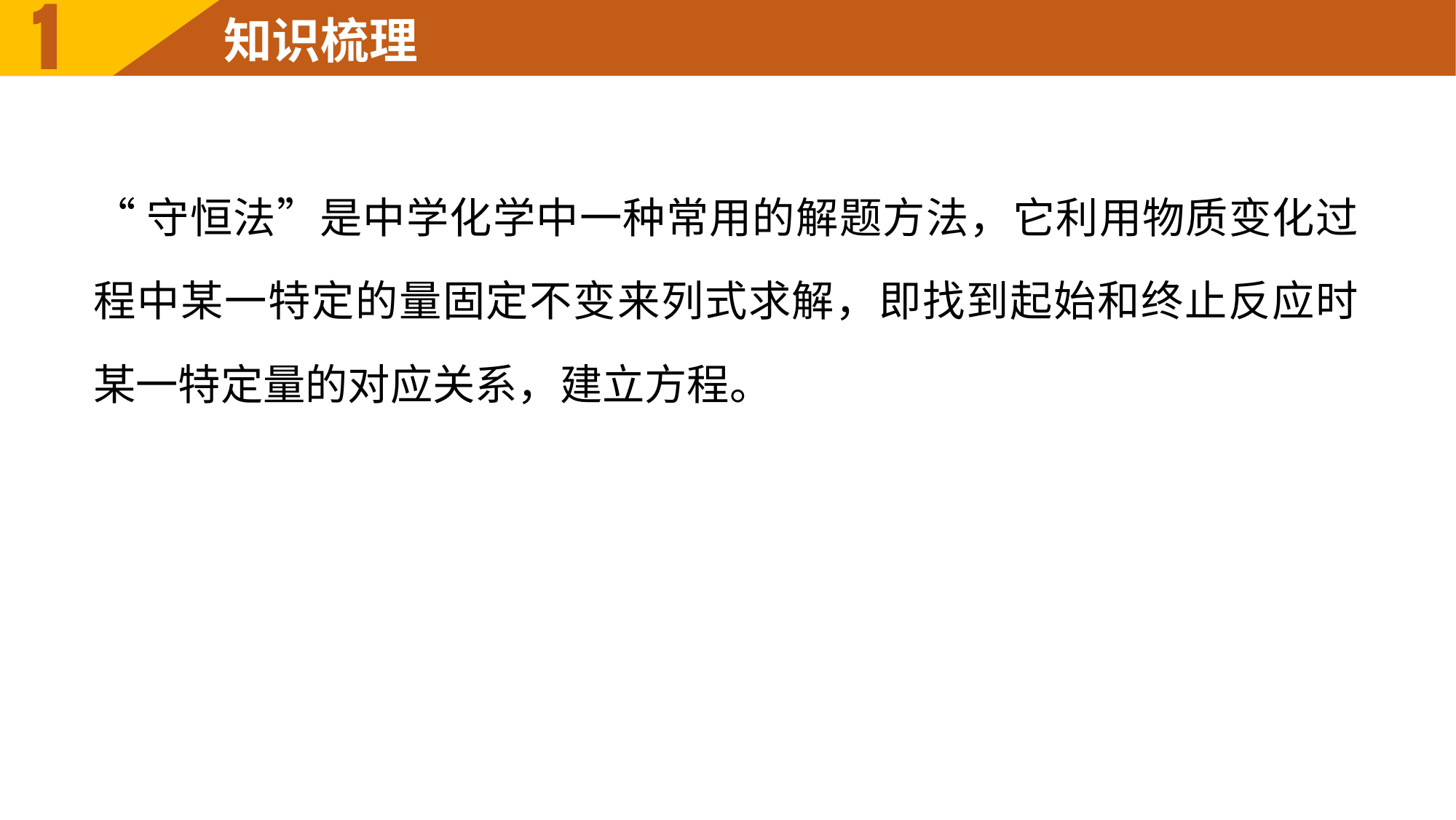

“守恒法”是中学化学中一种常用的解题方法，它利用物质变化过程中某一特定的量固定不变来列式求解，即找到起始和终止反应时某一特定量的对应关系，建立方程。